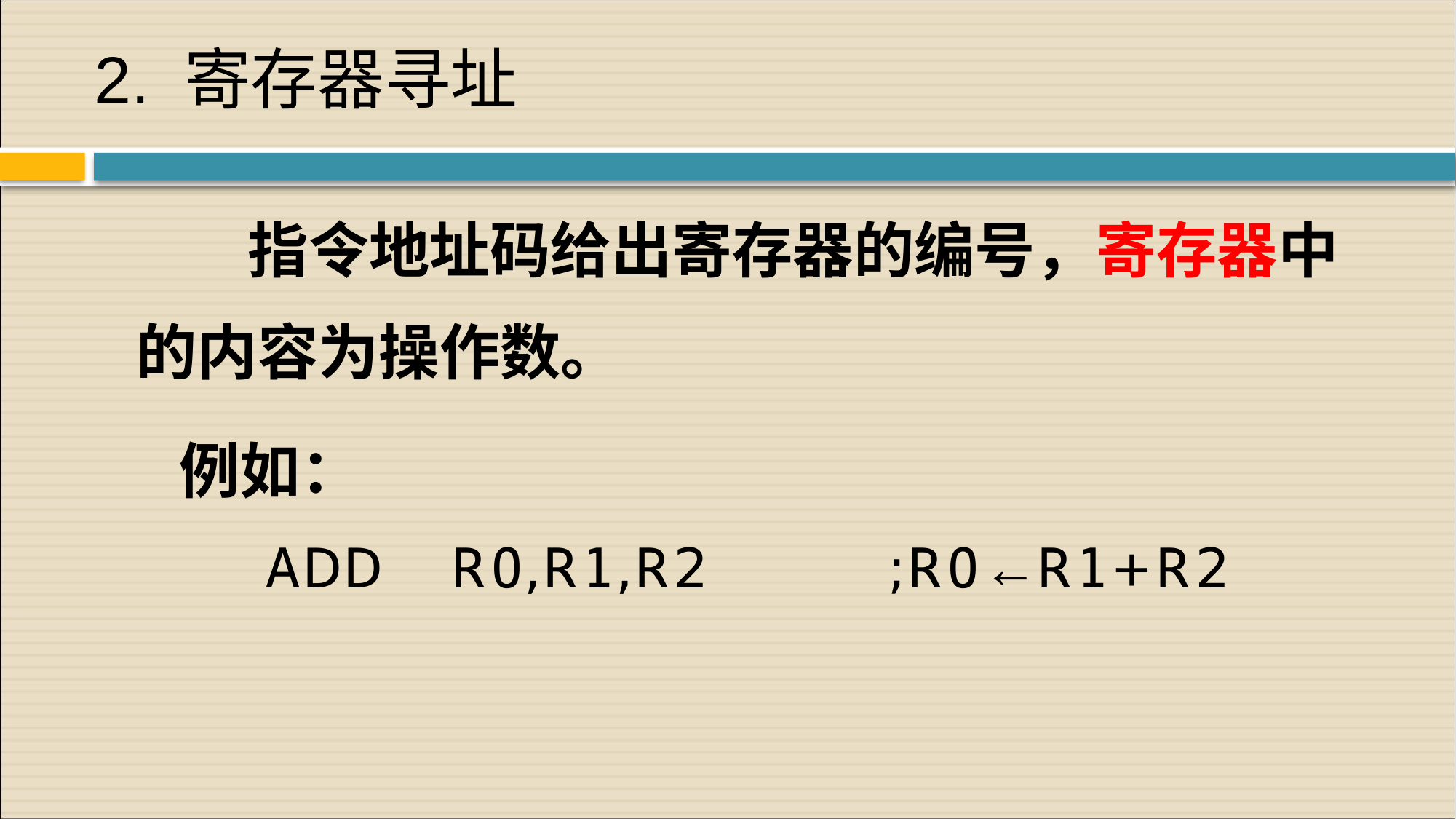

# 2. 寄存器寻址
       指令地址码给出寄存器的编号，寄存器中的内容为操作数。
例如：
  ADD 	R0,R1,R2		;R0←R1+R2